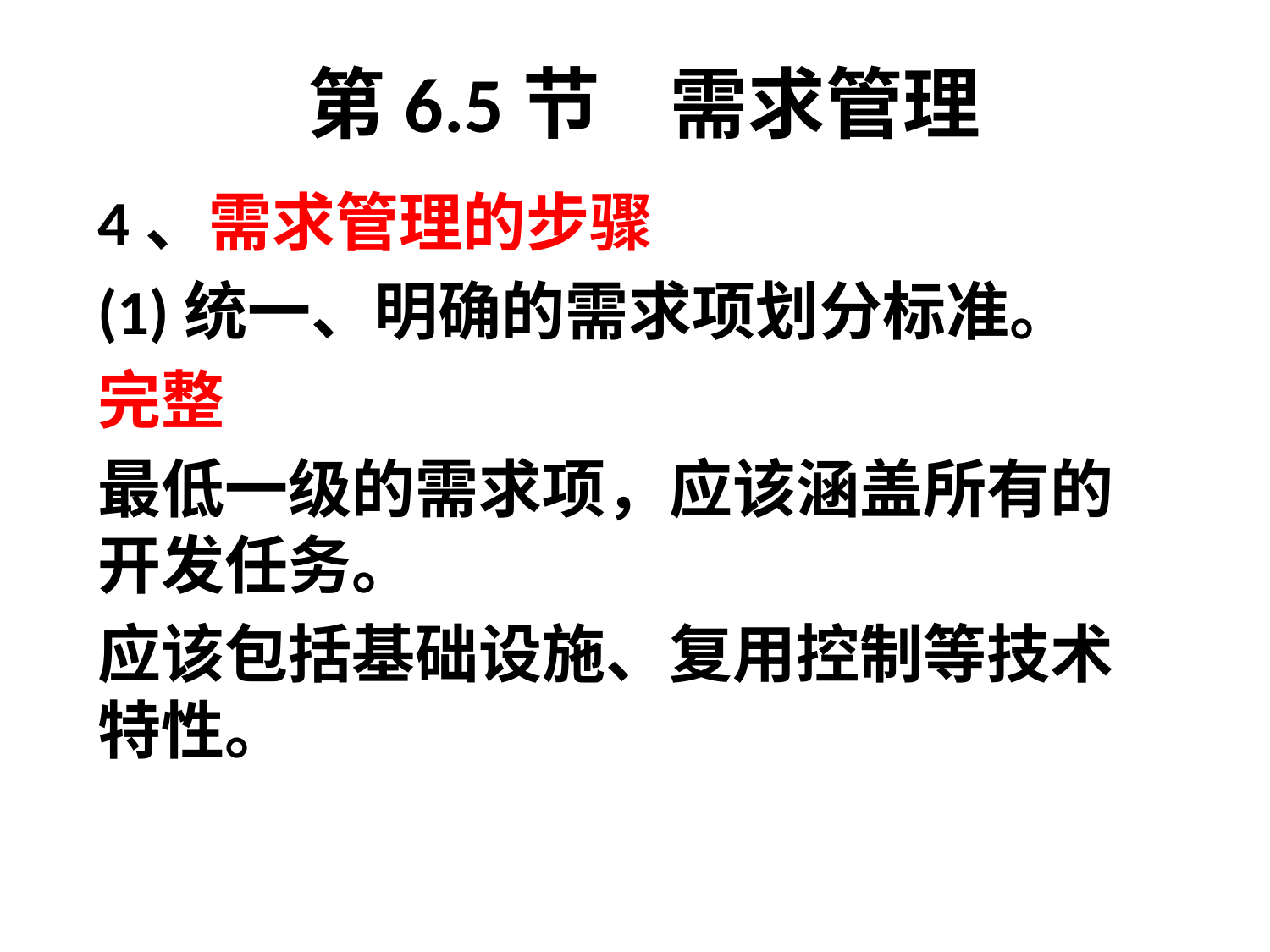

# 第6.5节    需求管理
4、需求管理的步骤
(1)统一、明确的需求项划分标准。
完整
最低一级的需求项，应该涵盖所有的开发任务。
应该包括基础设施、复用控制等技术特性。